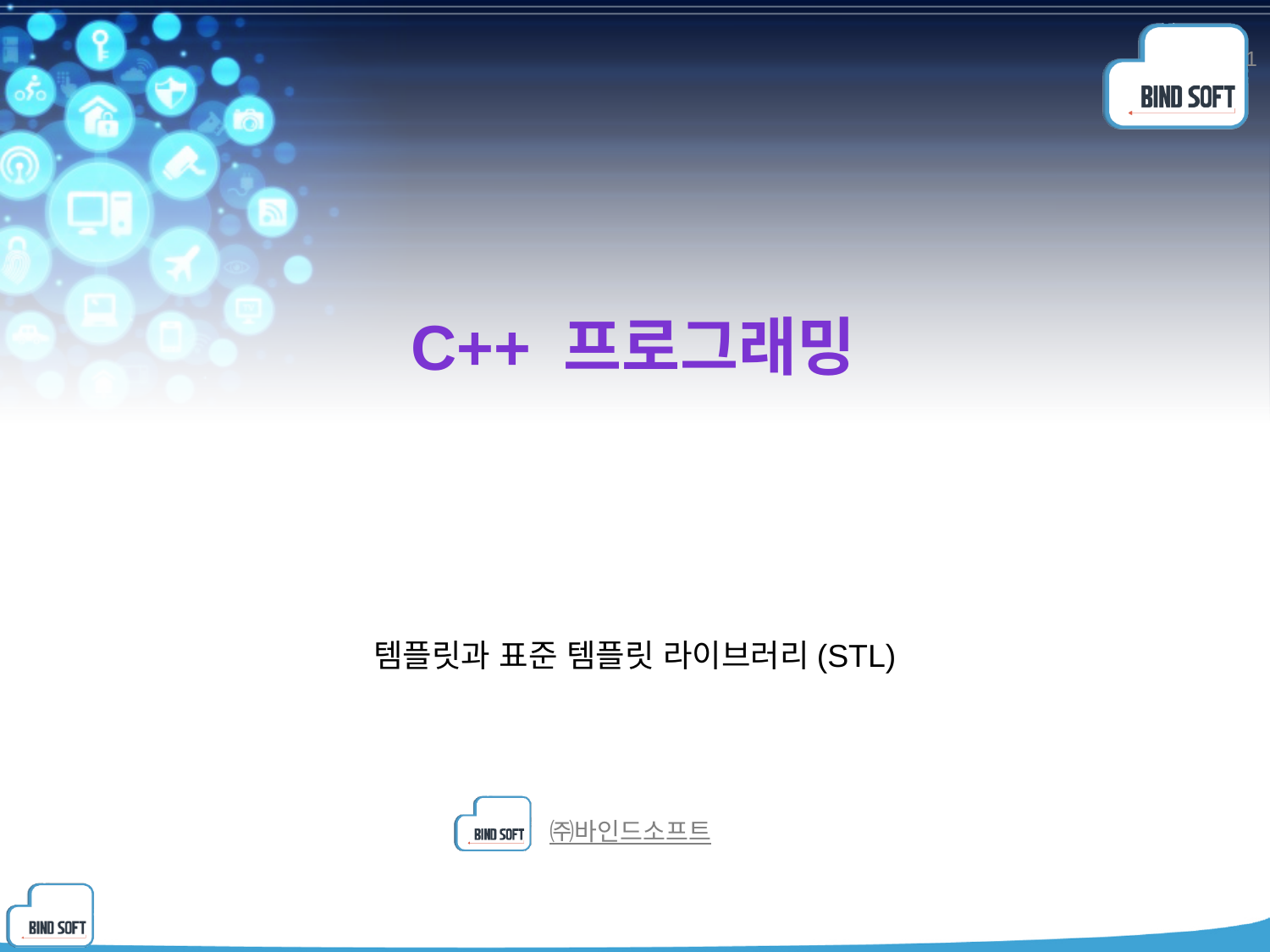

1
# C++ 프로그래밍
템플릿과 표준 템플릿 라이브러리(STL)